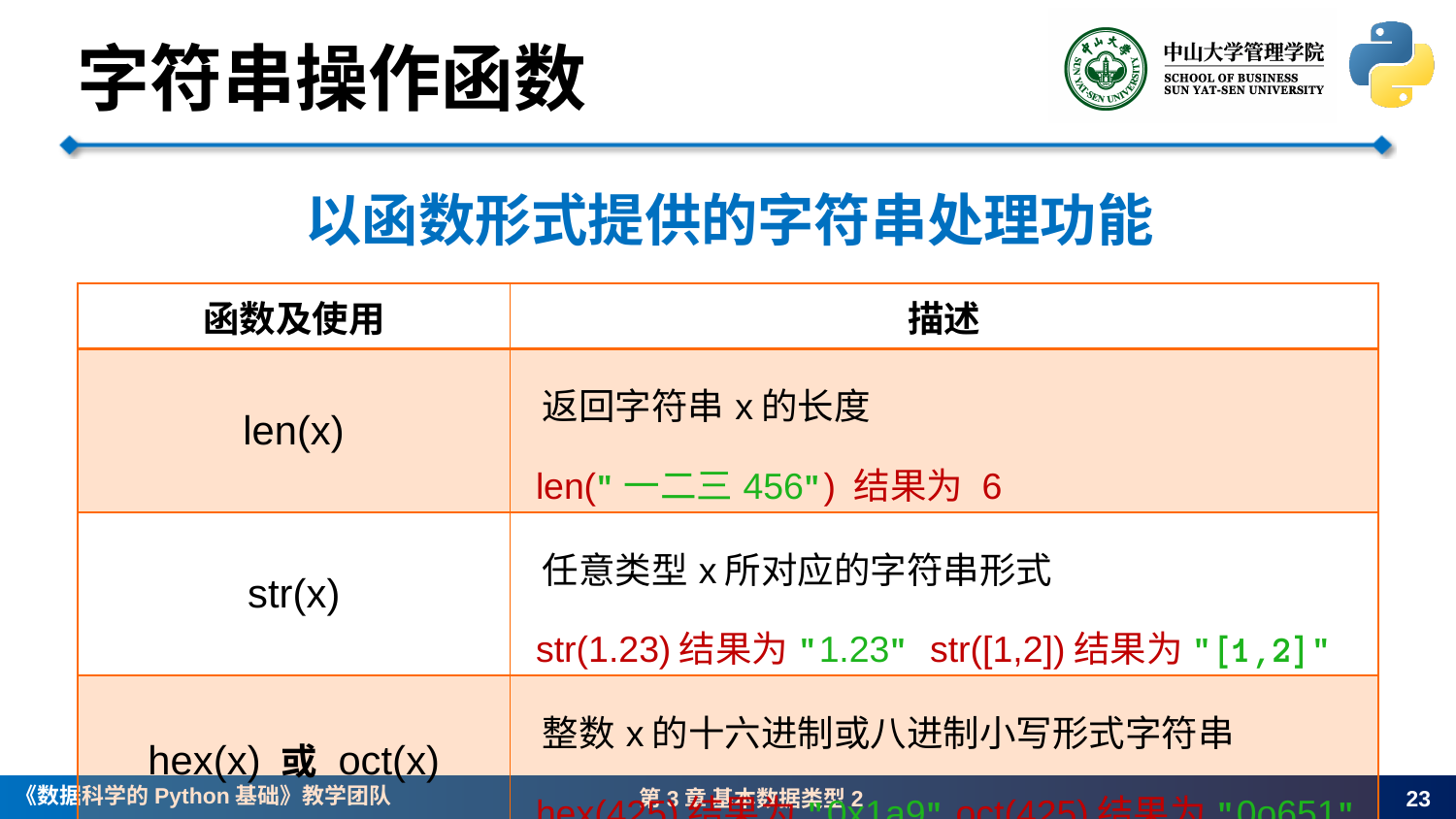

字符串操作函数
以函数形式提供的字符串处理功能
| 函数及使用 | 描述 |
| --- | --- |
| len(x) | 返回字符串x的长度 len("一二三456") 结果为 6 |
| str(x) | 任意类型x所对应的字符串形式 str(1.23)结果为"1.23" str([1,2])结果为"[1,2]" |
| hex(x) 或 oct(x) | 整数x的十六进制或八进制小写形式字符串 hex(425)结果为"0x1a9" oct(425)结果为"0o651" |
23